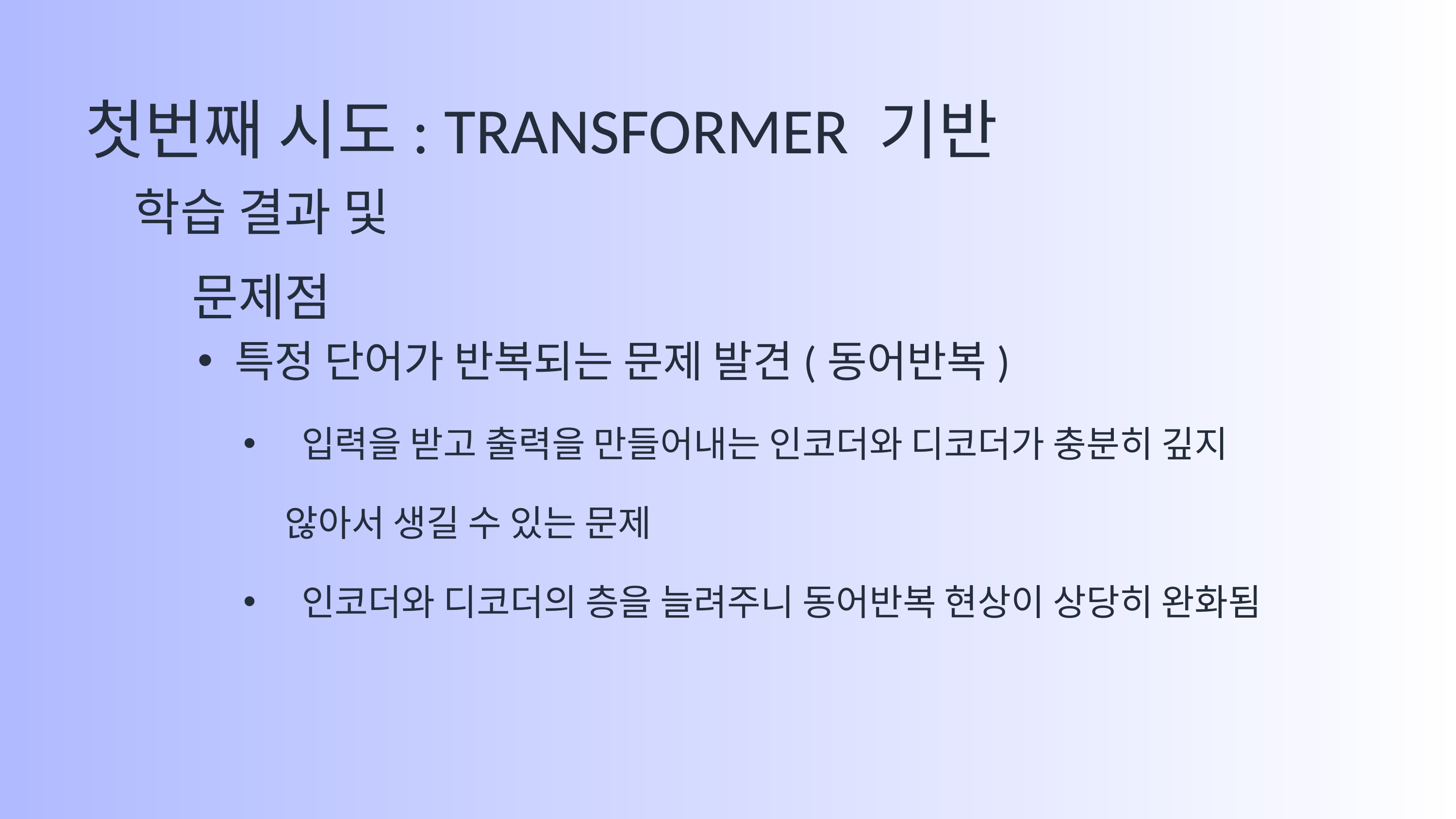

첫번째 시도: TRANSFORMER 기반
학습 결과 및 문제점
특정 단어가 반복되는 문제 발견(동어반복)
 입력을 받고 출력을 만들어내는 인코더와 디코더가 충분히 깊지 않아서 생길 수 있는 문제
 인코더와 디코더의 층을 늘려주니 동어반복 현상이 상당히 완화됨